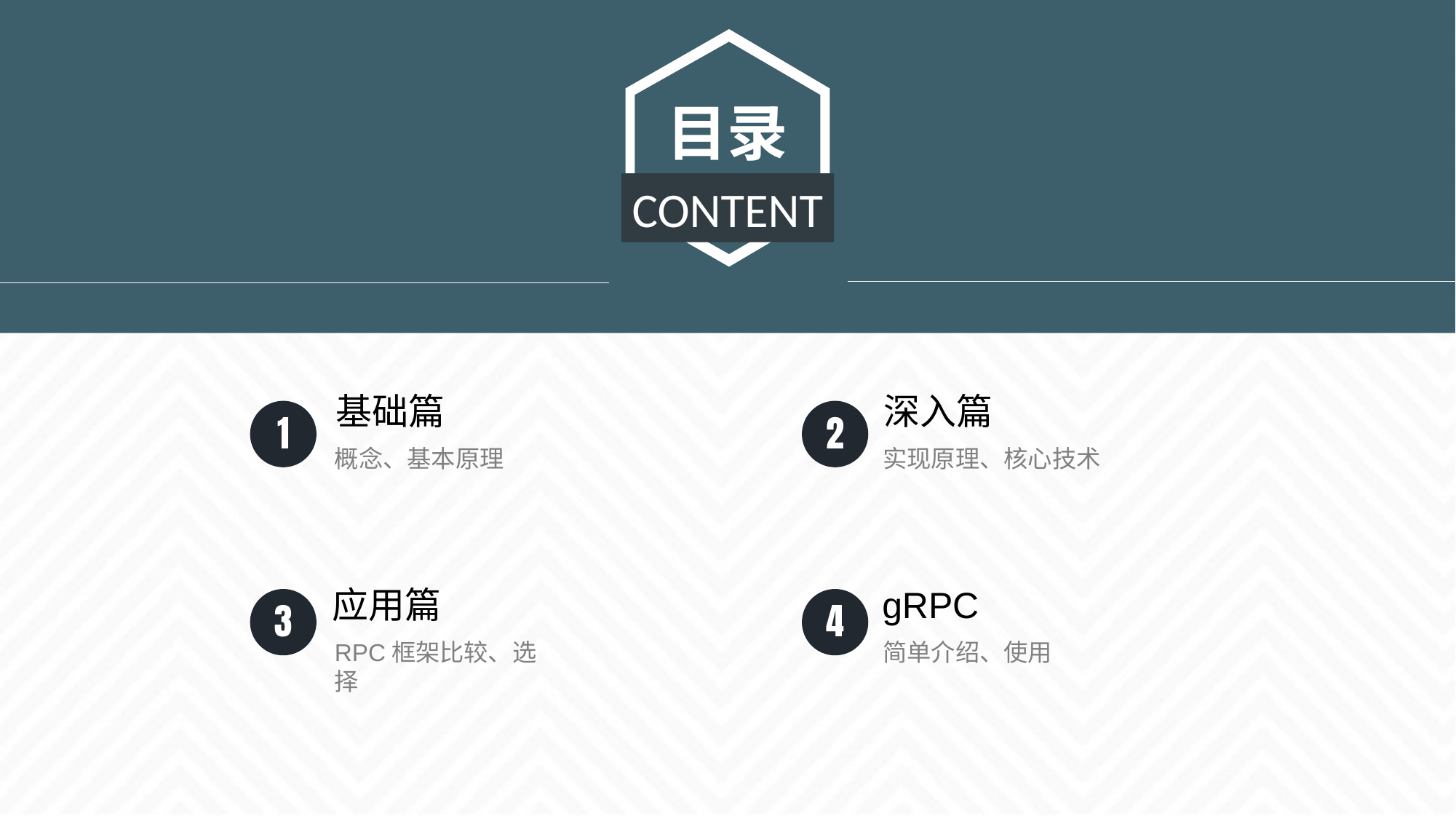

目录
CONTENT
基础篇
深入篇
1
2
概念、基本原理
实现原理、核心技术
应用篇
gRPC
3
4
RPC框架比较、选择
简单介绍、使用